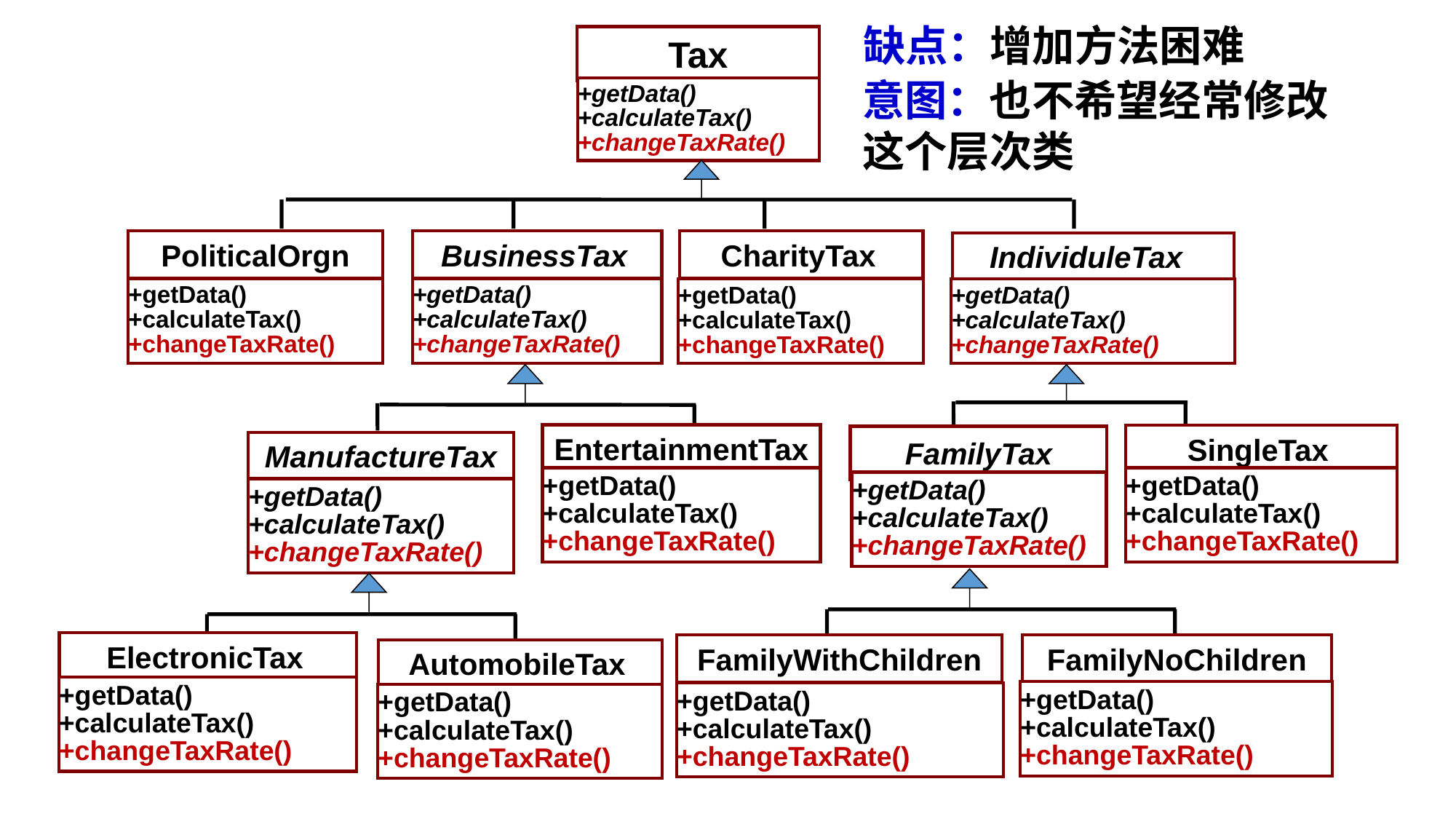

缺点：增加方法困难
Tax
意图：也不希望经常修改这个层次类
+getData()
+calculateTax()
+changeTaxRate()

PoliticalOrgn
BusinessTax
CharityTax
IndividuleTax
+getData()
+calculateTax()
+changeTaxRate()
+getData()
+calculateTax()
+changeTaxRate()
+getData()
+calculateTax()
+changeTaxRate()
+getData()
+calculateTax()
+changeTaxRate()

EntertainmentTax
SingleTax
FamilyTax
ManufactureTax
+getData()
+calculateTax()
+changeTaxRate()
+getData()
+calculateTax()
+changeTaxRate()
+getData()
+calculateTax()
+changeTaxRate()
+getData()
+calculateTax()
+changeTaxRate()

ElectronicTax
FamilyWithChildren
FamilyNoChildren
AutomobileTax
+getData()
+calculateTax()
+changeTaxRate()
+getData()
+calculateTax()
+changeTaxRate()
+getData()
+calculateTax()
+changeTaxRate()
+getData()
+calculateTax()
+changeTaxRate()